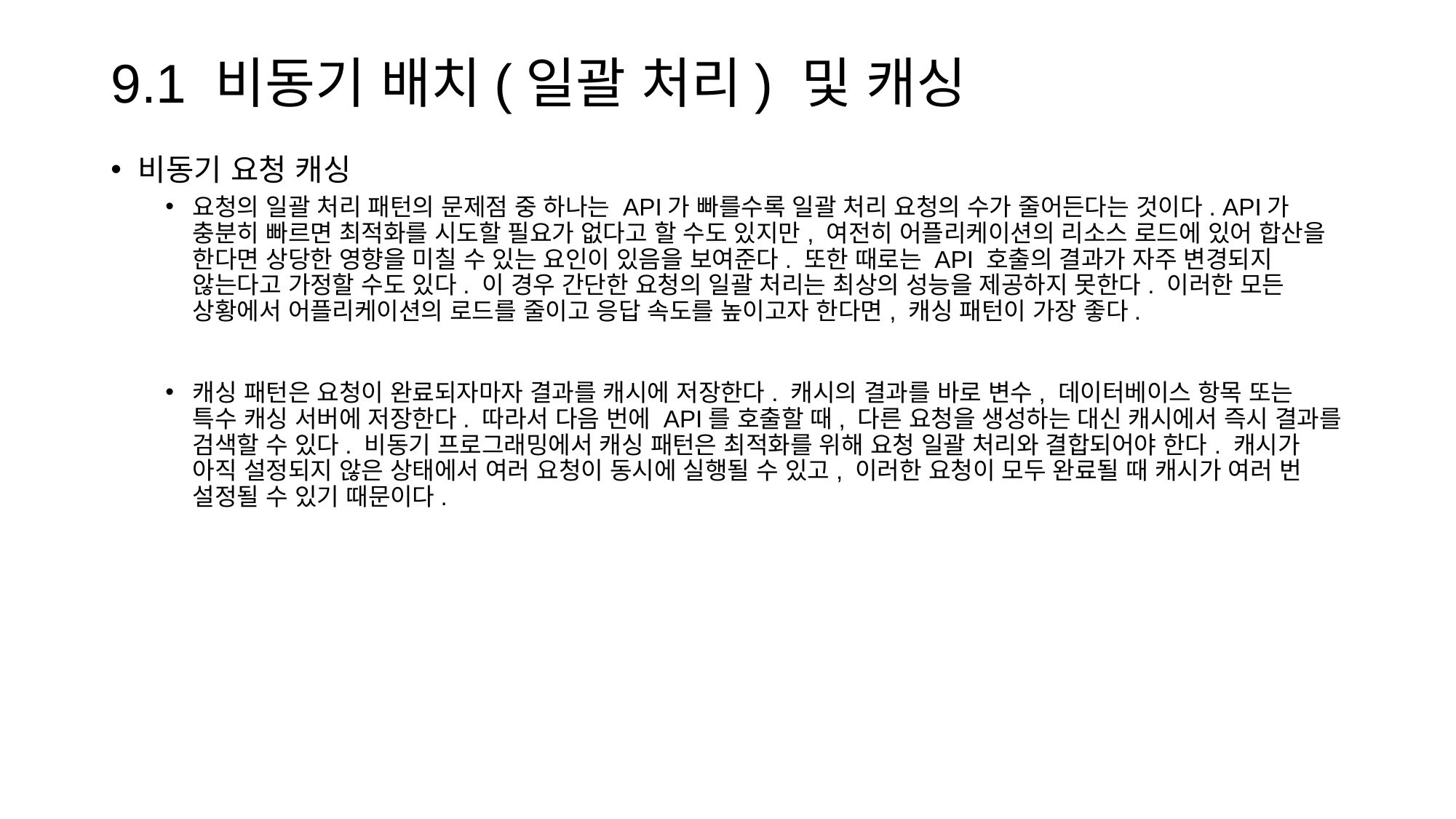

# 9.1 비동기 배치(일괄 처리) 및 캐싱
비동기 요청 캐싱
요청의 일괄 처리 패턴의 문제점 중 하나는 API가 빠를수록 일괄 처리 요청의 수가 줄어든다는 것이다. API가 충분히 빠르면 최적화를 시도할 필요가 없다고 할 수도 있지만, 여전히 어플리케이션의 리소스 로드에 있어 합산을 한다면 상당한 영향을 미칠 수 있는 요인이 있음을 보여준다. 또한 때로는 API 호출의 결과가 자주 변경되지 않는다고 가정할 수도 있다. 이 경우 간단한 요청의 일괄 처리는 최상의 성능을 제공하지 못한다. 이러한 모든 상황에서 어플리케이션의 로드를 줄이고 응답 속도를 높이고자 한다면, 캐싱 패턴이 가장 좋다.

캐싱 패턴은 요청이 완료되자마자 결과를 캐시에 저장한다. 캐시의 결과를 바로 변수, 데이터베이스 항목 또는 특수 캐싱 서버에 저장한다. 따라서 다음 번에 API를 호출할 때, 다른 요청을 생성하는 대신 캐시에서 즉시 결과를 검색할 수 있다. 비동기 프로그래밍에서 캐싱 패턴은 최적화를 위해 요청 일괄 처리와 결합되어야 한다. 캐시가 아직 설정되지 않은 상태에서 여러 요청이 동시에 실행될 수 있고, 이러한 요청이 모두 완료될 때 캐시가 여러 번 설정될 수 있기 때문이다.